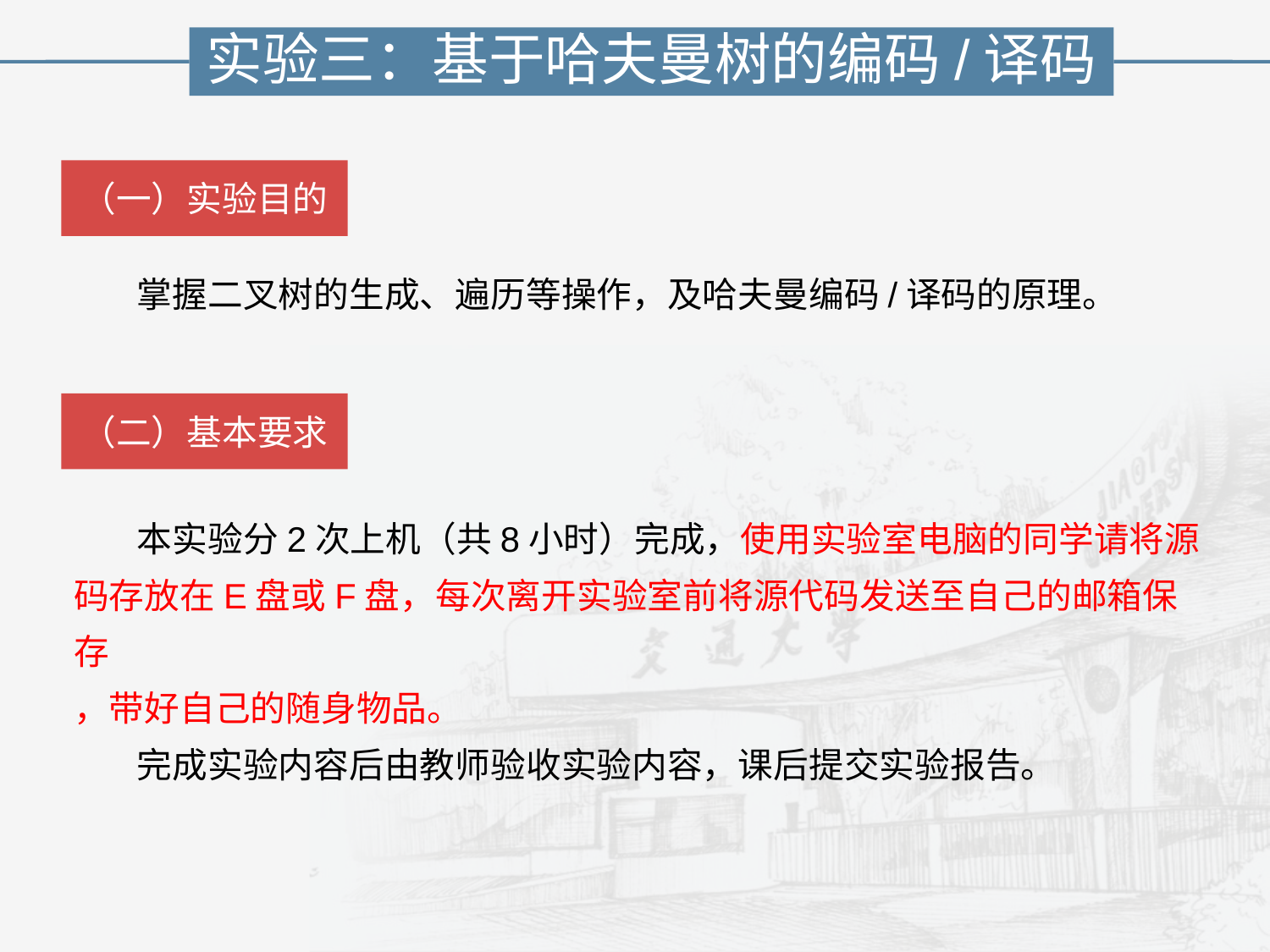

实验三：基于哈夫曼树的编码/译码
（一）实验目的
       掌握二叉树的生成、遍历等操作，及哈夫曼编码/译码的原理。

（二）基本要求
       本实验分2次上机（共8小时）完成，使用实验室电脑的同学请将源码存放在E盘或F盘，每次离开实验室前将源代码发送至自己的邮箱保存
，带好自己的随身物品。
       完成实验内容后由教师验收实验内容，课后提交实验报告。